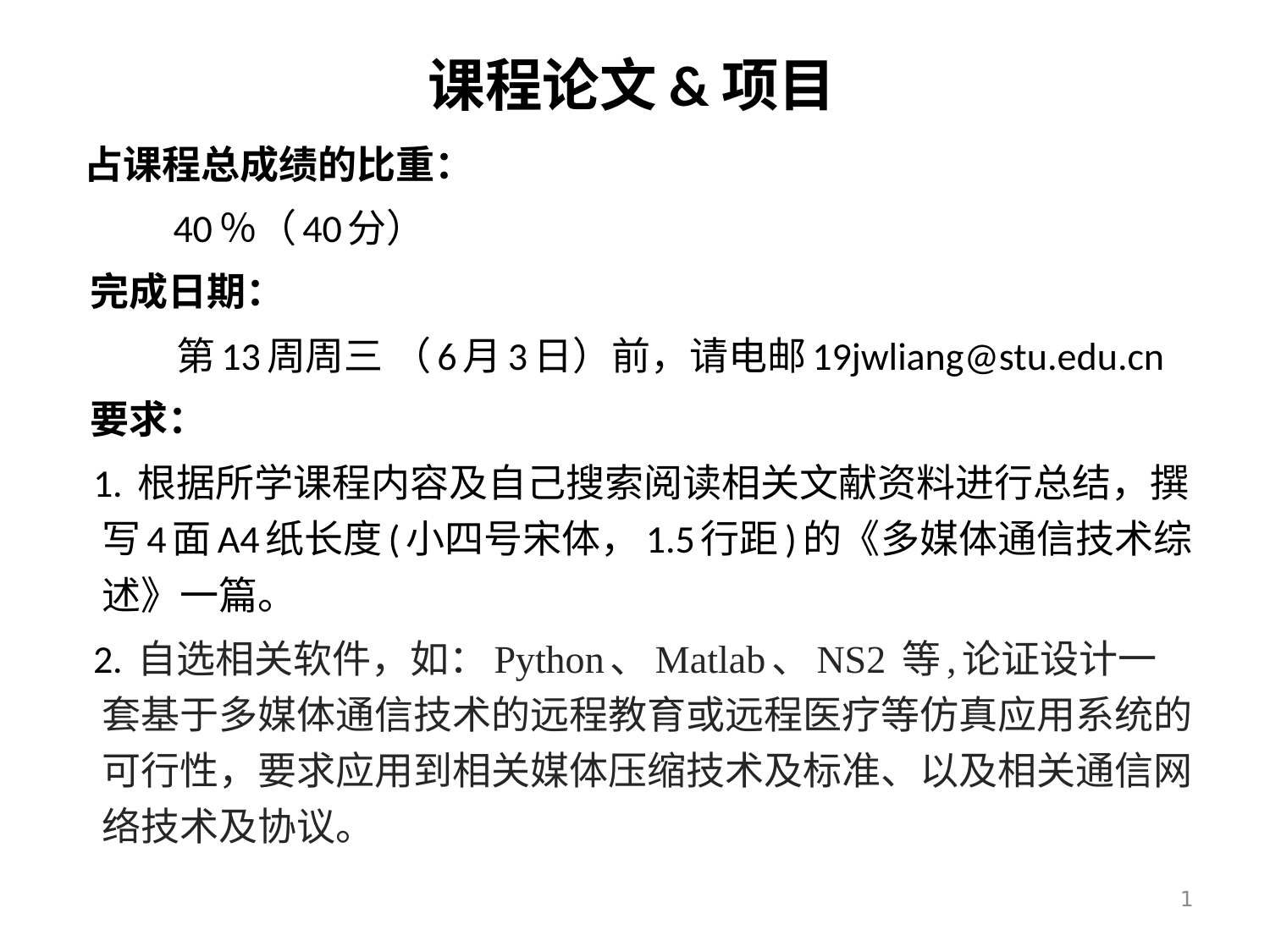

课程论文&项目
   占课程总成绩的比重：
             40％（40分）
   完成日期：
             第13周周三 （6月3日）前，请电邮19jwliang@stu.edu.cn
   要求：
    1. 根据所学课程内容及自己搜索阅读相关文献资料进行总结，撰写4面A4纸长度(小四号宋体，1.5行距)的《多媒体通信技术综述》一篇。
    2. 自选相关软件，如：Python、Matlab、NS2 等,论证设计一套基于多媒体通信技术的远程教育或远程医疗等仿真应用系统的可行性，要求应用到相关媒体压缩技术及标准、以及相关通信网络技术及协议。
1